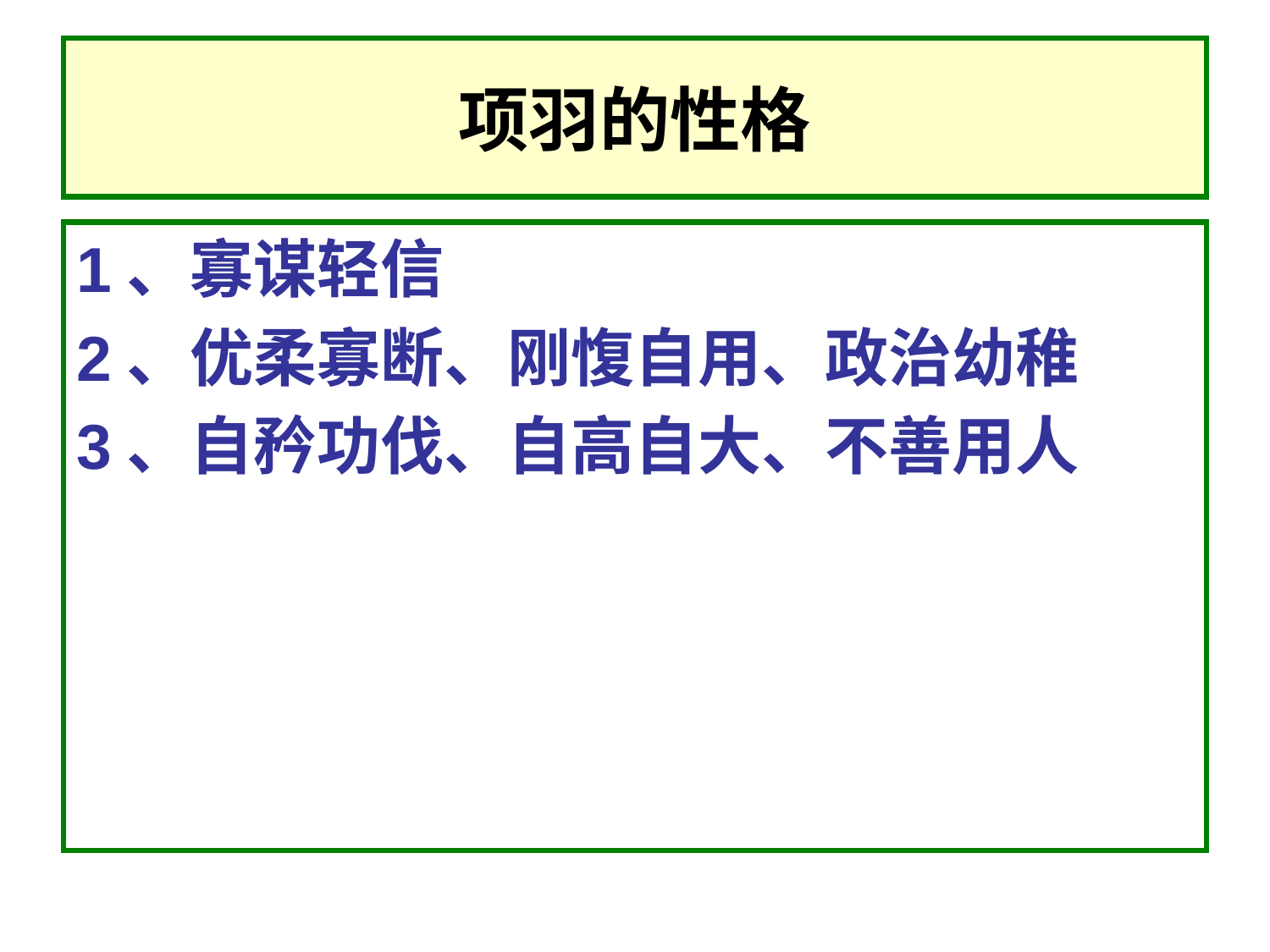

# 项羽的性格
1、寡谋轻信
2、优柔寡断、刚愎自用、政治幼稚
3、自矜功伐、自高自大、不善用人